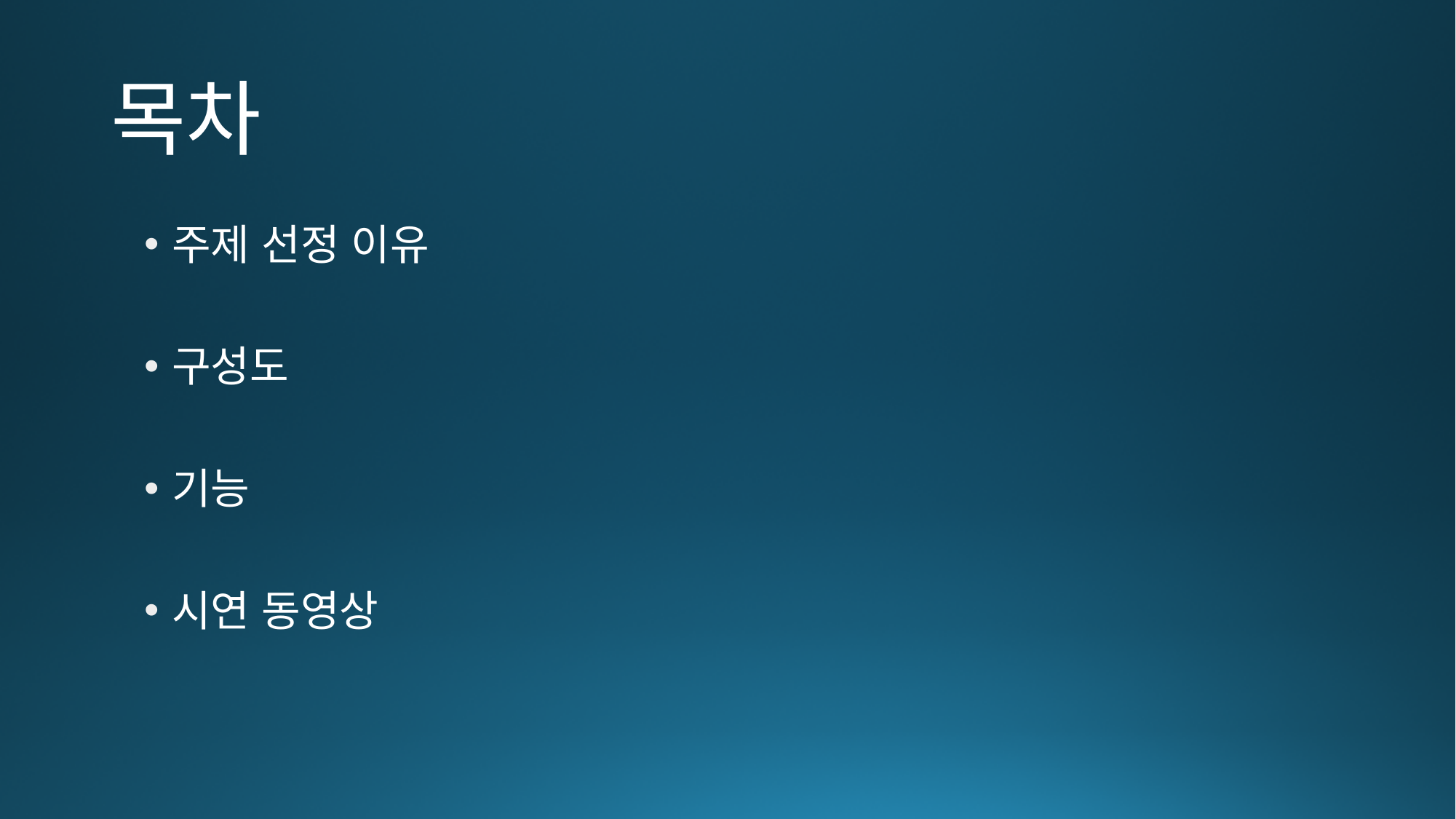

# 목차
주제 선정 이유

구성도

기능

시연 동영상